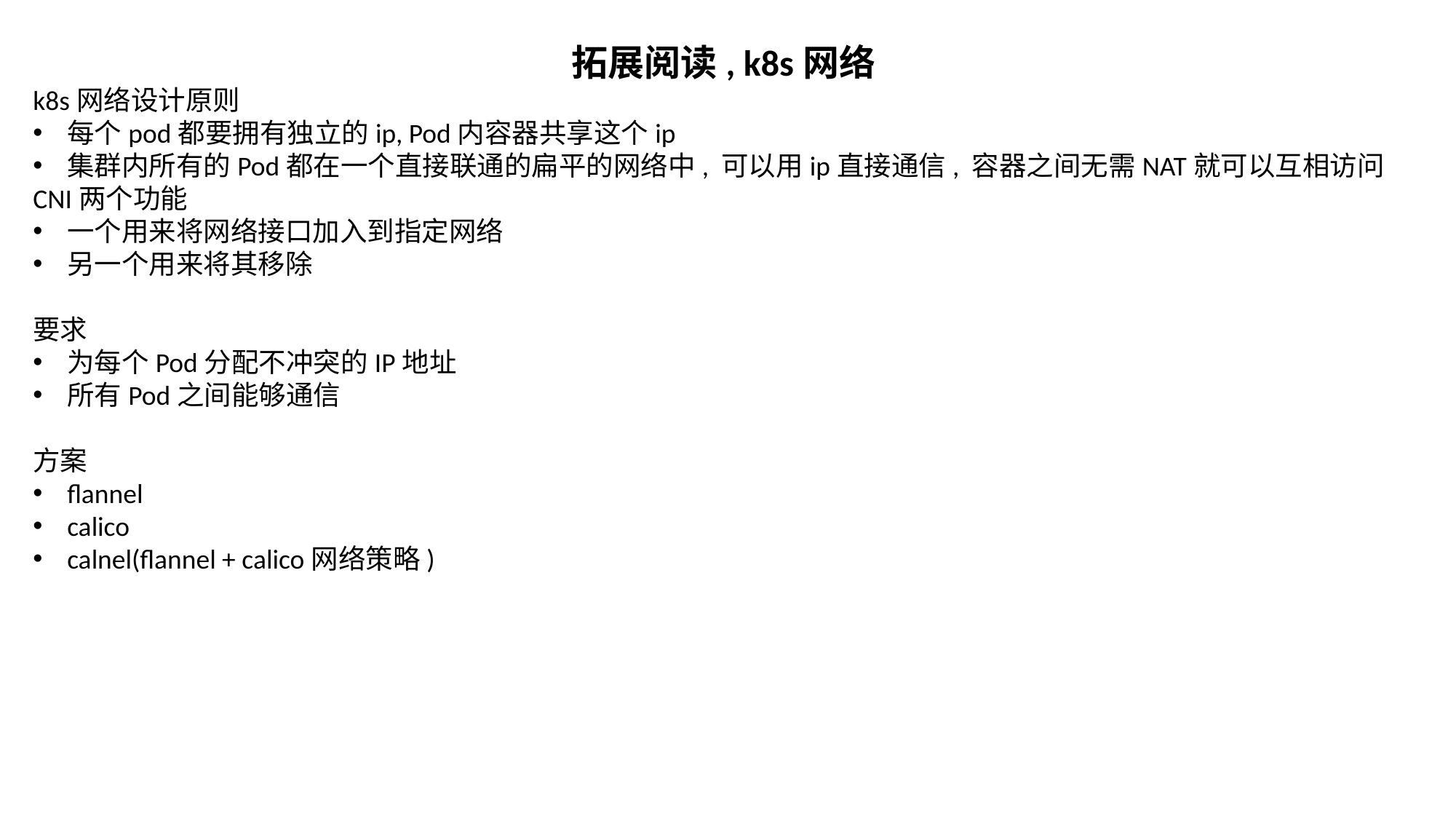

拓展阅读, k8s网络
k8s网络设计原则
每个pod都要拥有独立的ip, Pod内容器共享这个ip
集群内所有的Pod都在一个直接联通的扁平的网络中, 可以用ip直接通信, 容器之间无需NAT就可以互相访问
CNI两个功能
一个用来将网络接口加入到指定网络
另一个用来将其移除

要求
为每个Pod分配不冲突的IP地址
所有Pod之间能够通信

方案
flannel
calico
calnel(flannel + calico网络策略)